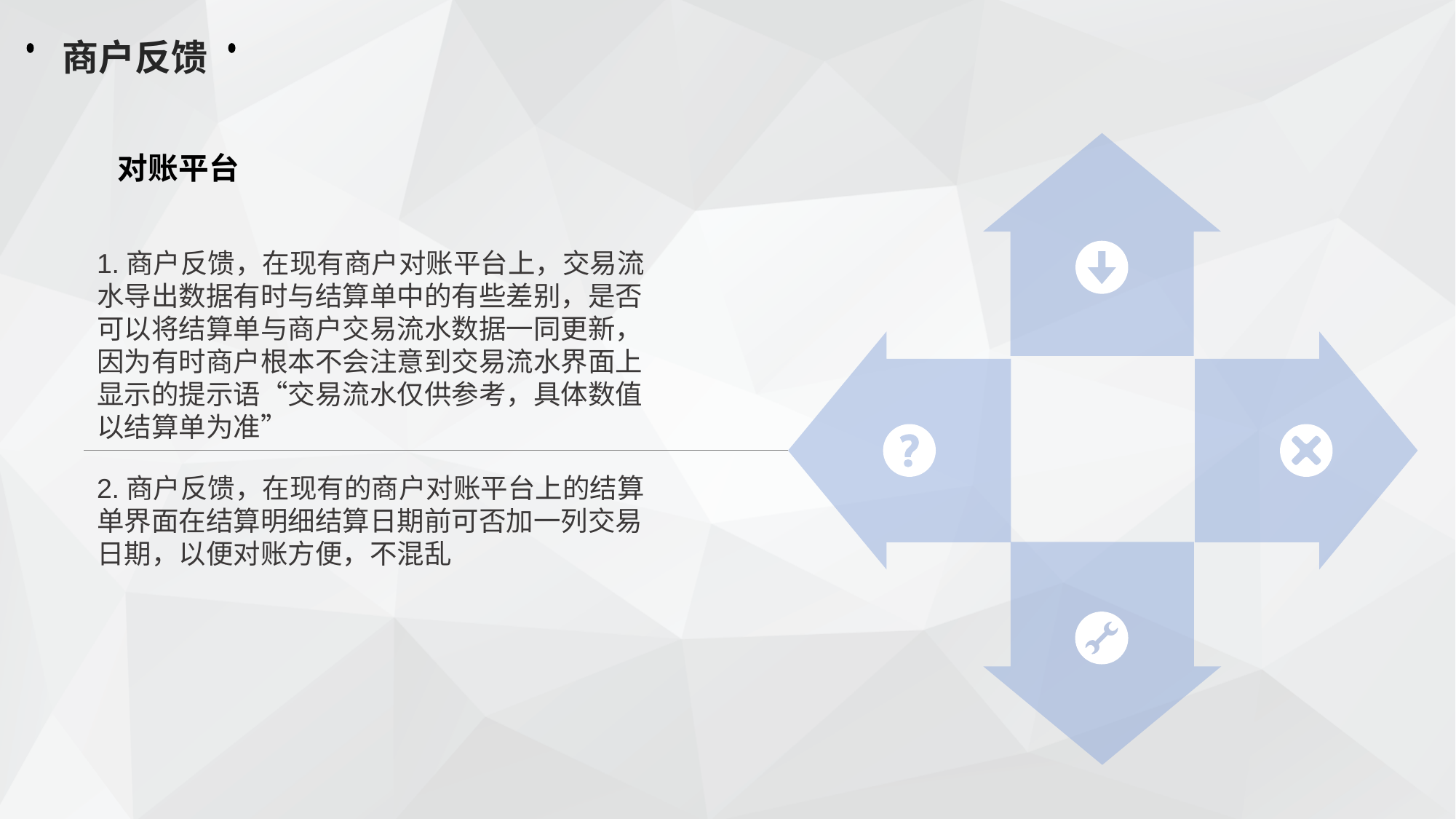

商户反馈

对账平台
1.商户反馈，在现有商户对账平台上，交易流水导出数据有时与结算单中的有些差别，是否可以将结算单与商户交易流水数据一同更新，因为有时商户根本不会注意到交易流水界面上显示的提示语“交易流水仅供参考，具体数值以结算单为准”
2.商户反馈，在现有的商户对账平台上的结算单界面在结算明细结算日期前可否加一列交易日期，以便对账方便，不混乱